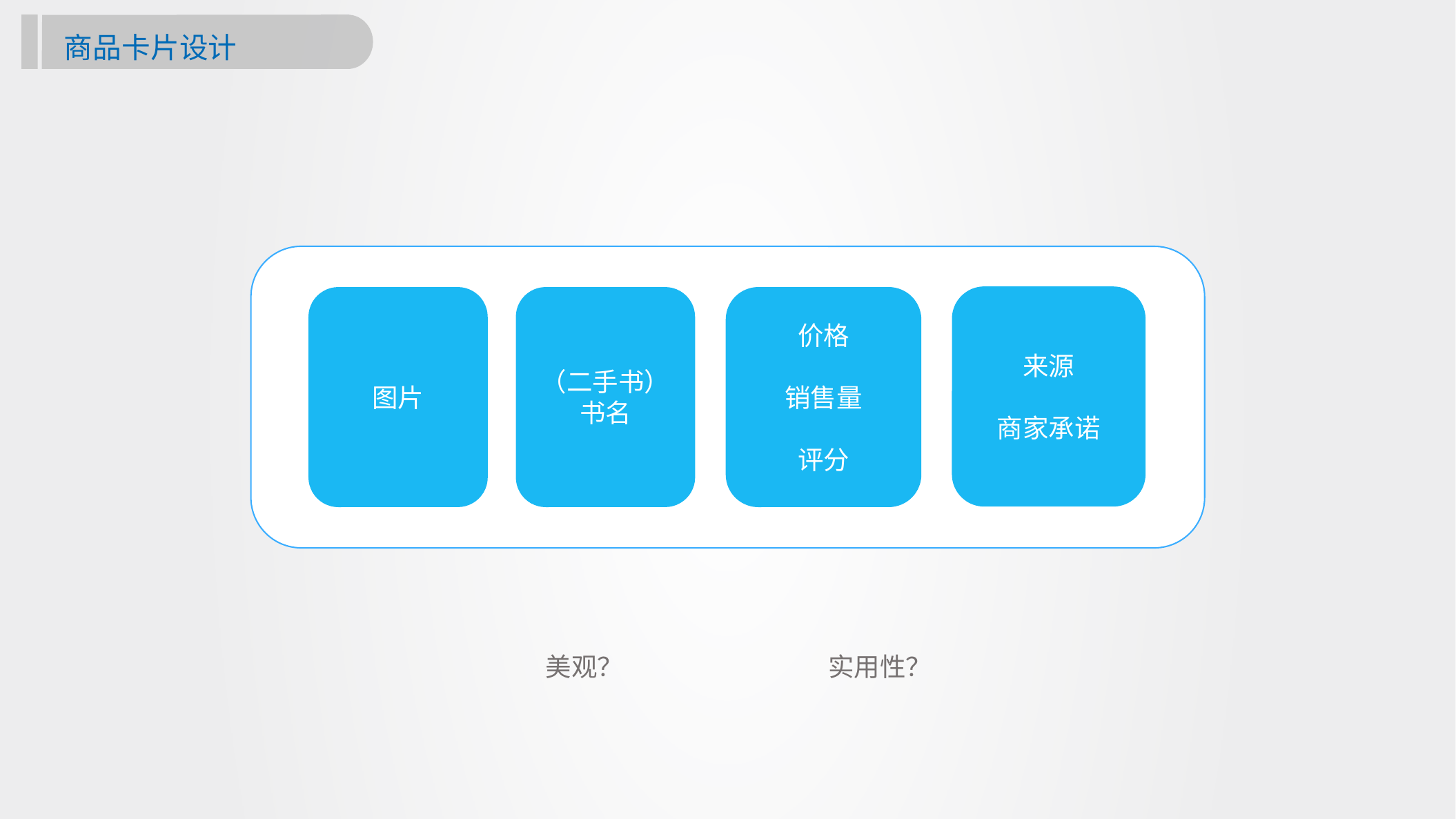

商品卡片设计

来源

商家承诺
价格

销售量

评分
图片
（二手书）书名
美观？
实用性？